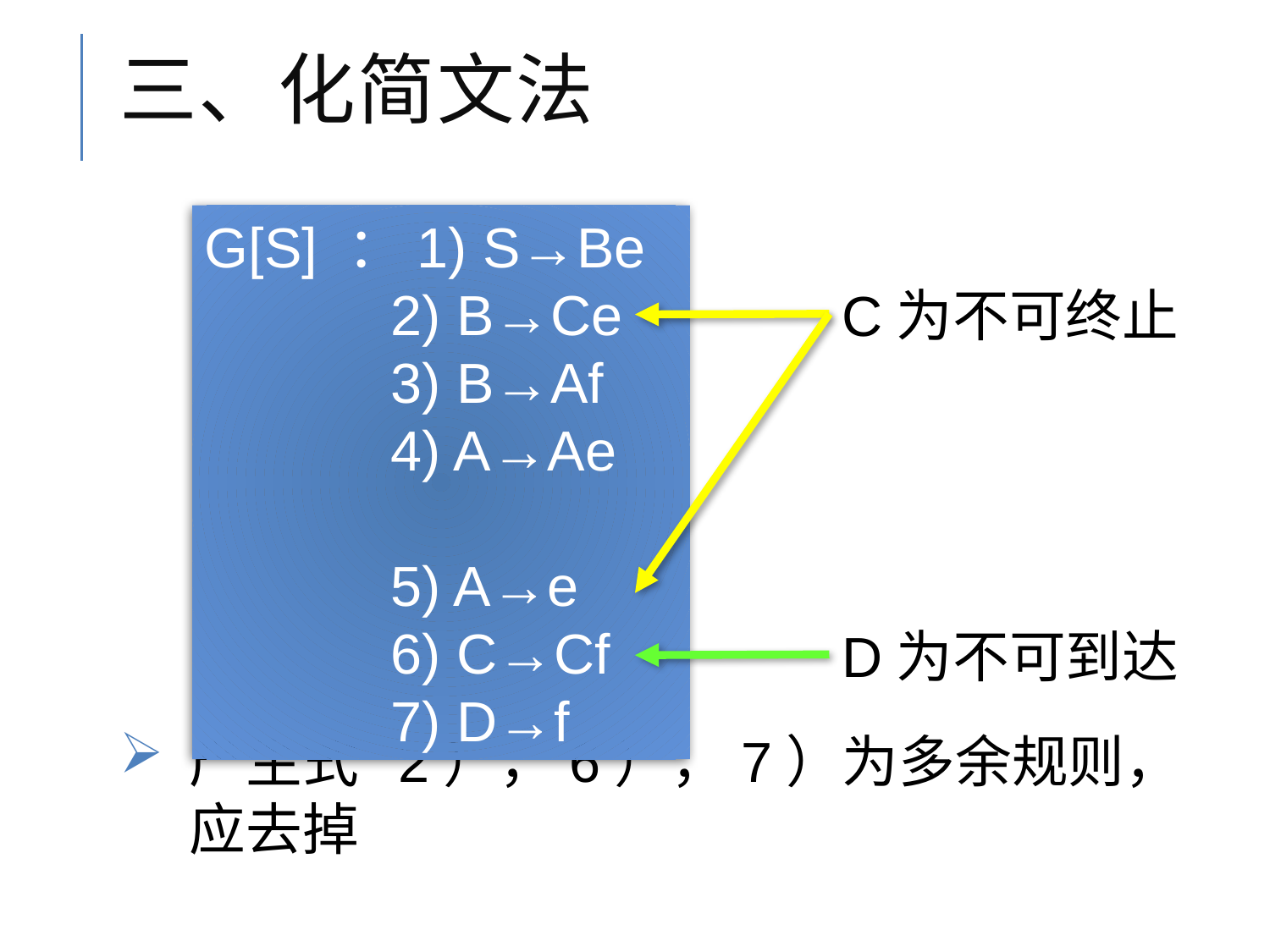

# 三、化简文法
G[S] ：1) S→Be
2) B→Ce
3) B→Af
4) A→Ae
5) A→e
6) C→Cf
7) D→f
C为不可终止
D为不可到达
产生式  2），6），7）为多余规则，应去掉
70